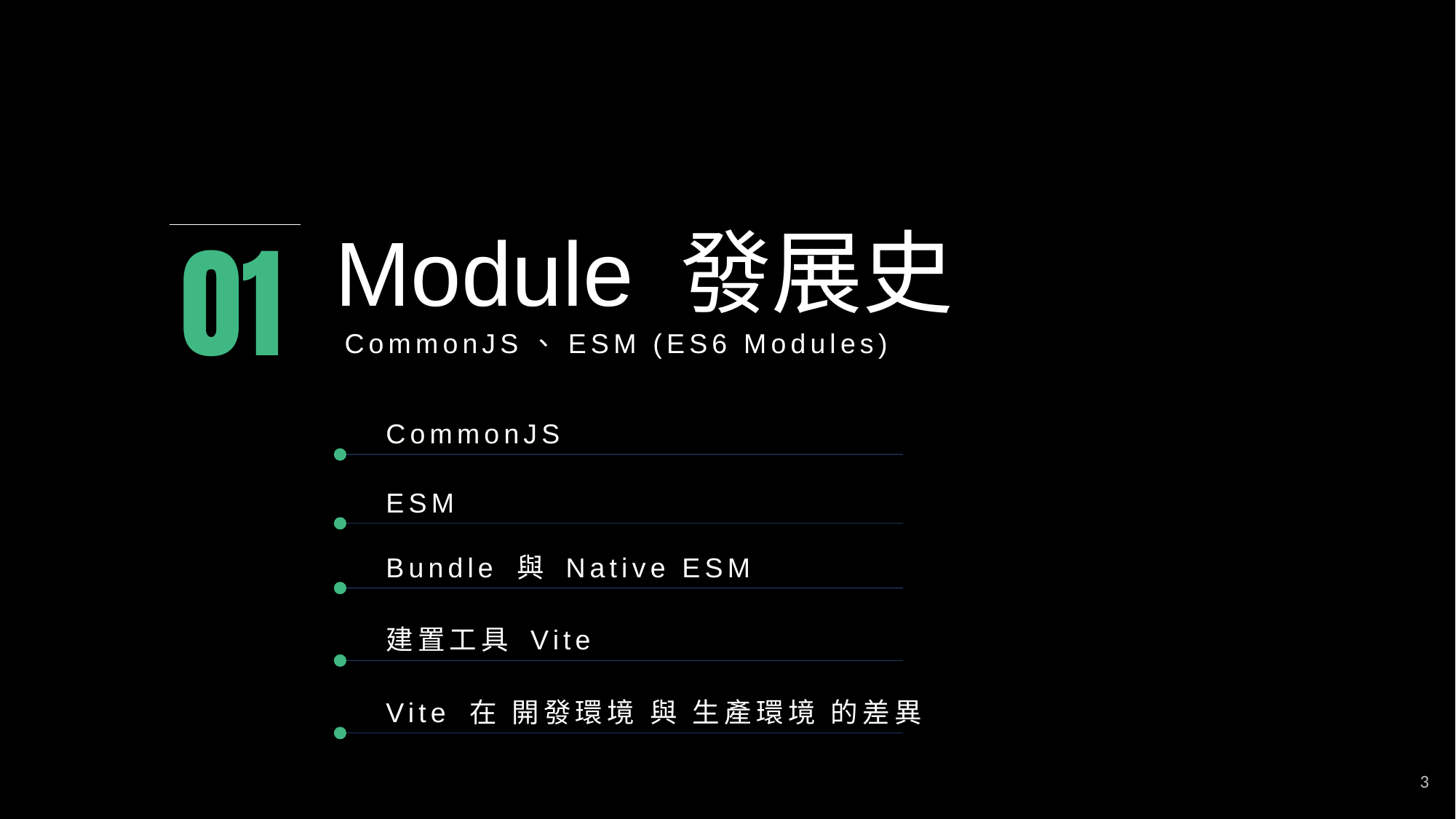

Module 發展史
01
CommonJS、ESM (ES6 Modules)
CommonJS

ESM

Bundle 與 Native ESM

建置工具 Vite

Vite 在 開發環境 與 生產環境 的差異

3